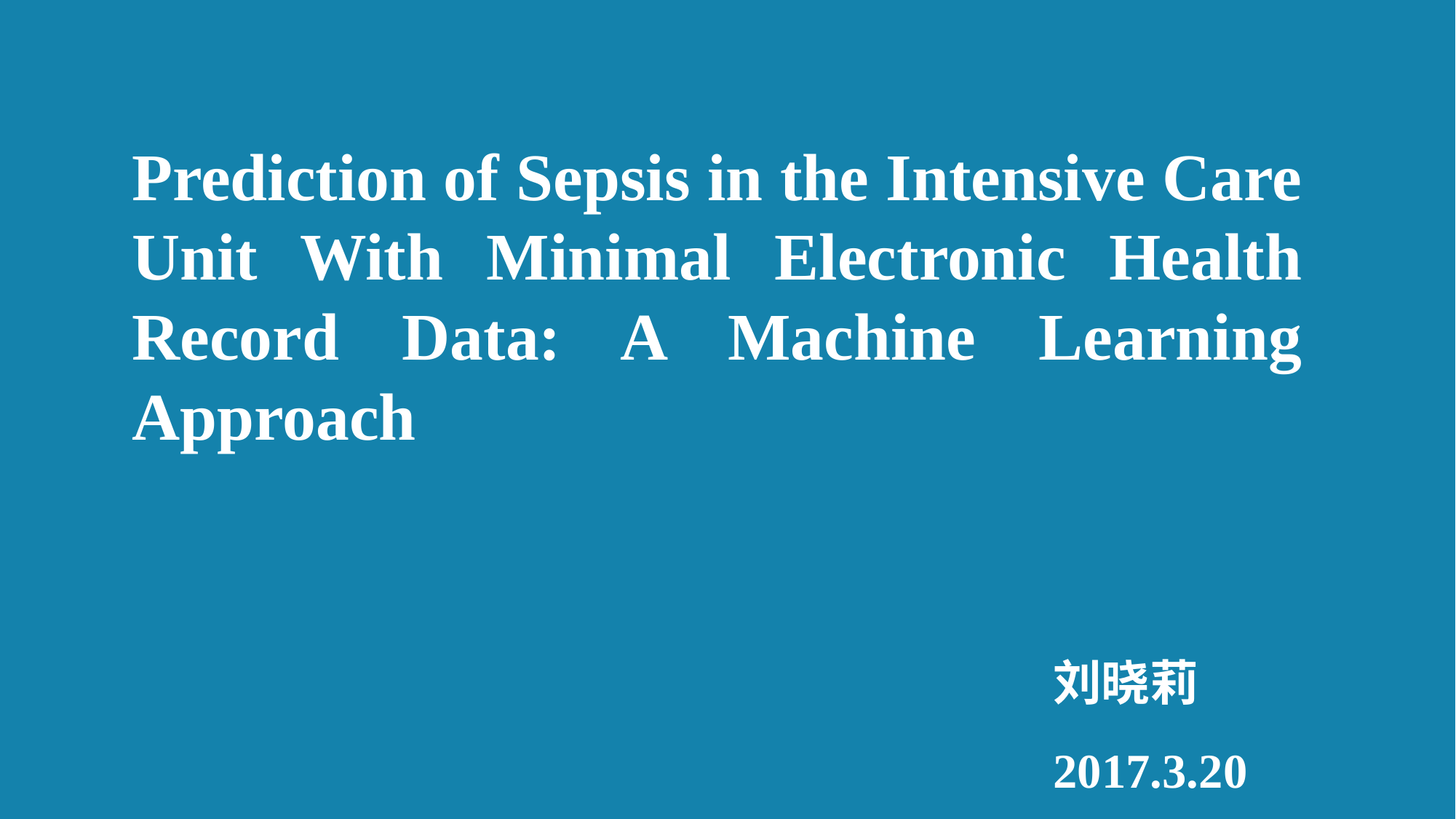

Prediction of Sepsis in the Intensive Care Unit With Minimal Electronic Health Record Data: A Machine Learning Approach
刘晓莉
2017.3.20